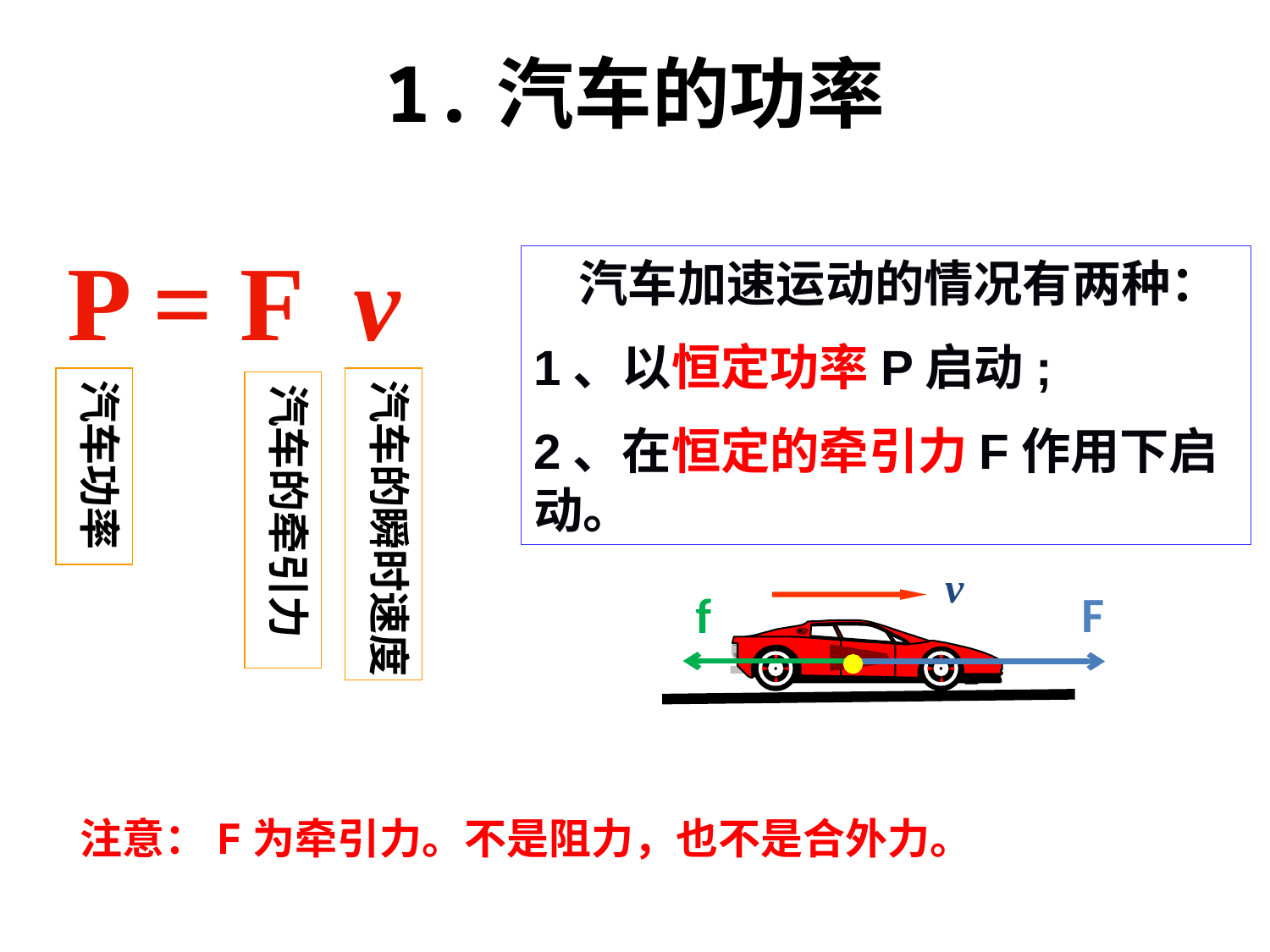

1.汽车的功率
P = F  v
   汽车加速运动的情况有两种：
1、以恒定功率P启动;
2、在恒定的牵引力F作用下启动。
汽车功率
汽车的瞬时速度
汽车的牵引力
v

F
f

注意：F为牵引力。不是阻力，也不是合外力。